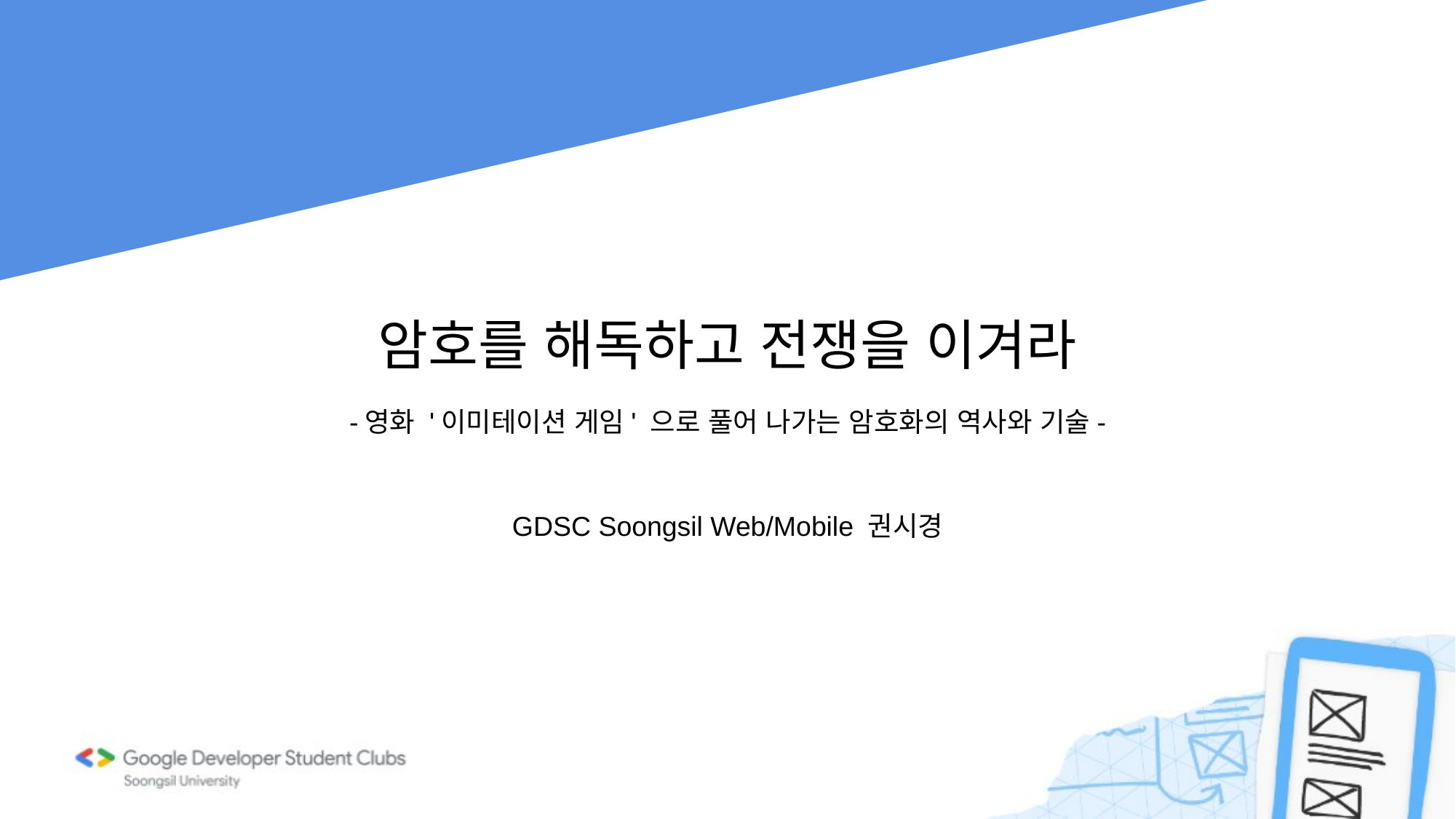

# 암호를 해독하고 전쟁을 이겨라
-영화 '이미테이션 게임' 으로 풀어 나가는 암호화의 역사와 기술-
GDSC Soongsil Web/Mobile 권시경